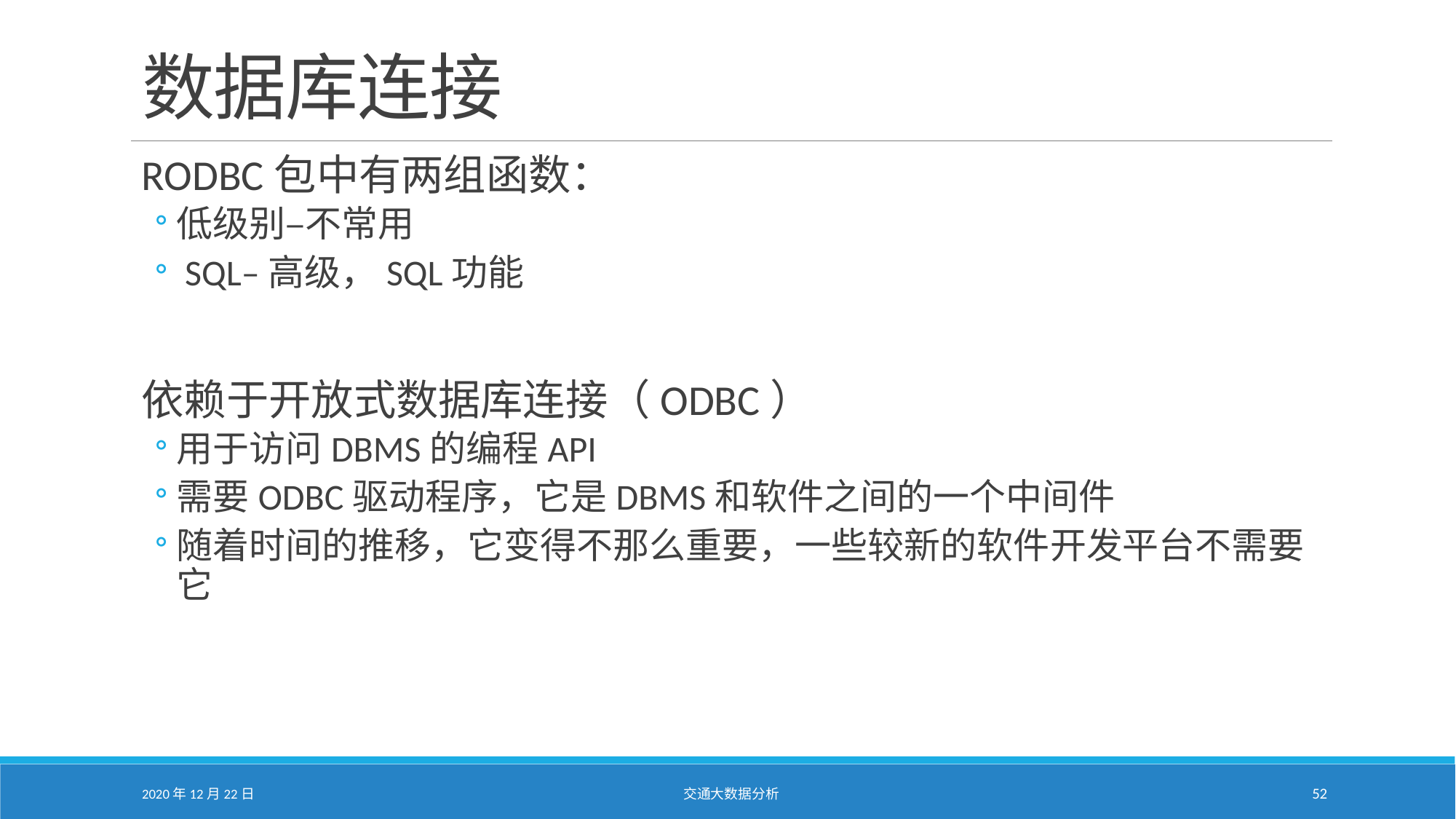

# 数据库连接
RODBC包中有两组函数：
低级别–不常用
 SQL–高级，SQL功能

依赖于开放式数据库连接（ODBC）
用于访问DBMS的编程API
需要ODBC驱动程序，它是DBMS和软件之间的一个中间件
随着时间的推移，它变得不那么重要，一些较新的软件开发平台不需要它
2020年12月22日
交通大数据分析
52